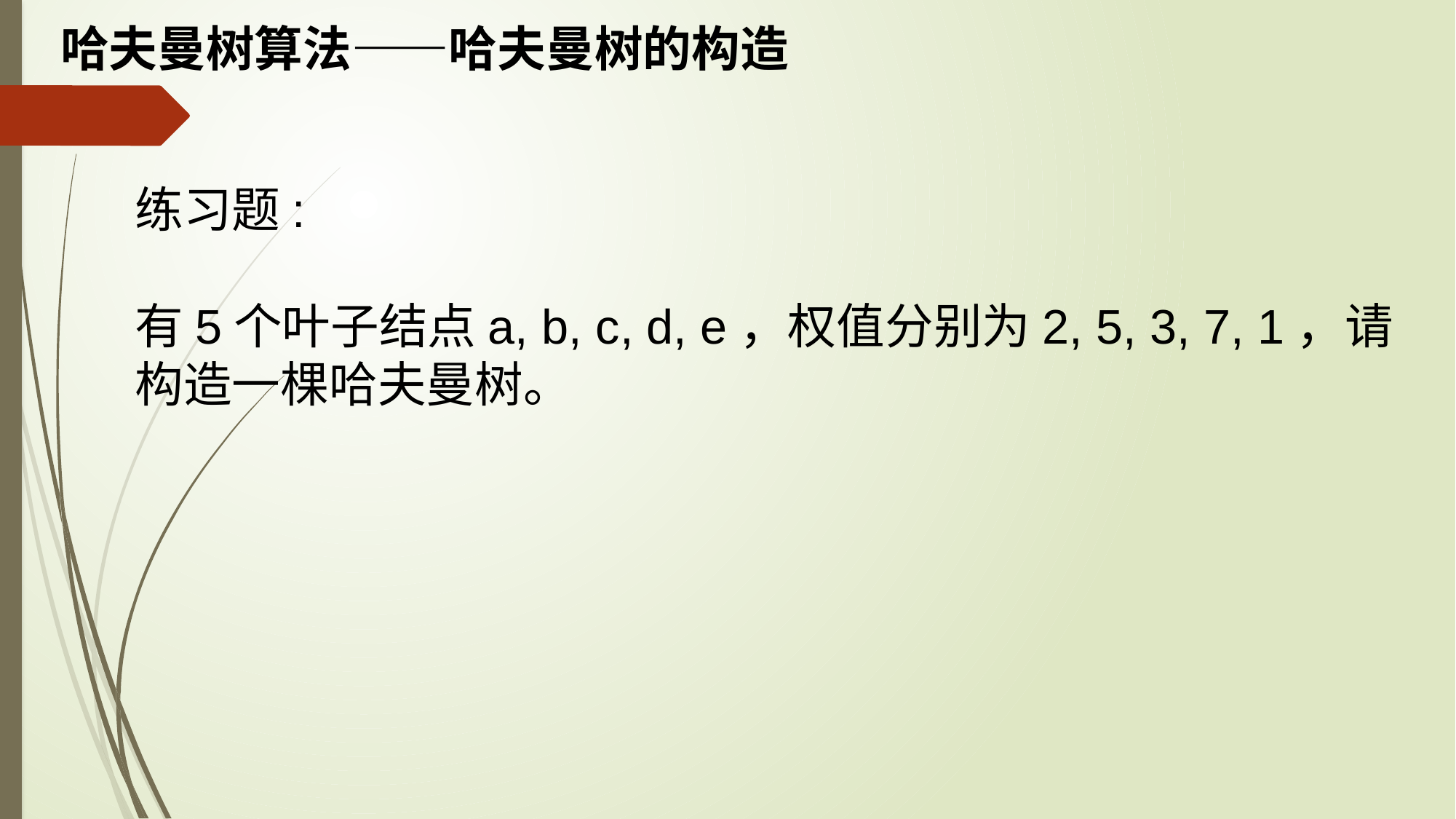

# 哈夫曼树算法——哈夫曼树的构造
练习题:

有5个叶子结点a, b, c, d, e，权值分别为2, 5, 3, 7, 1，请构造一棵哈夫曼树。